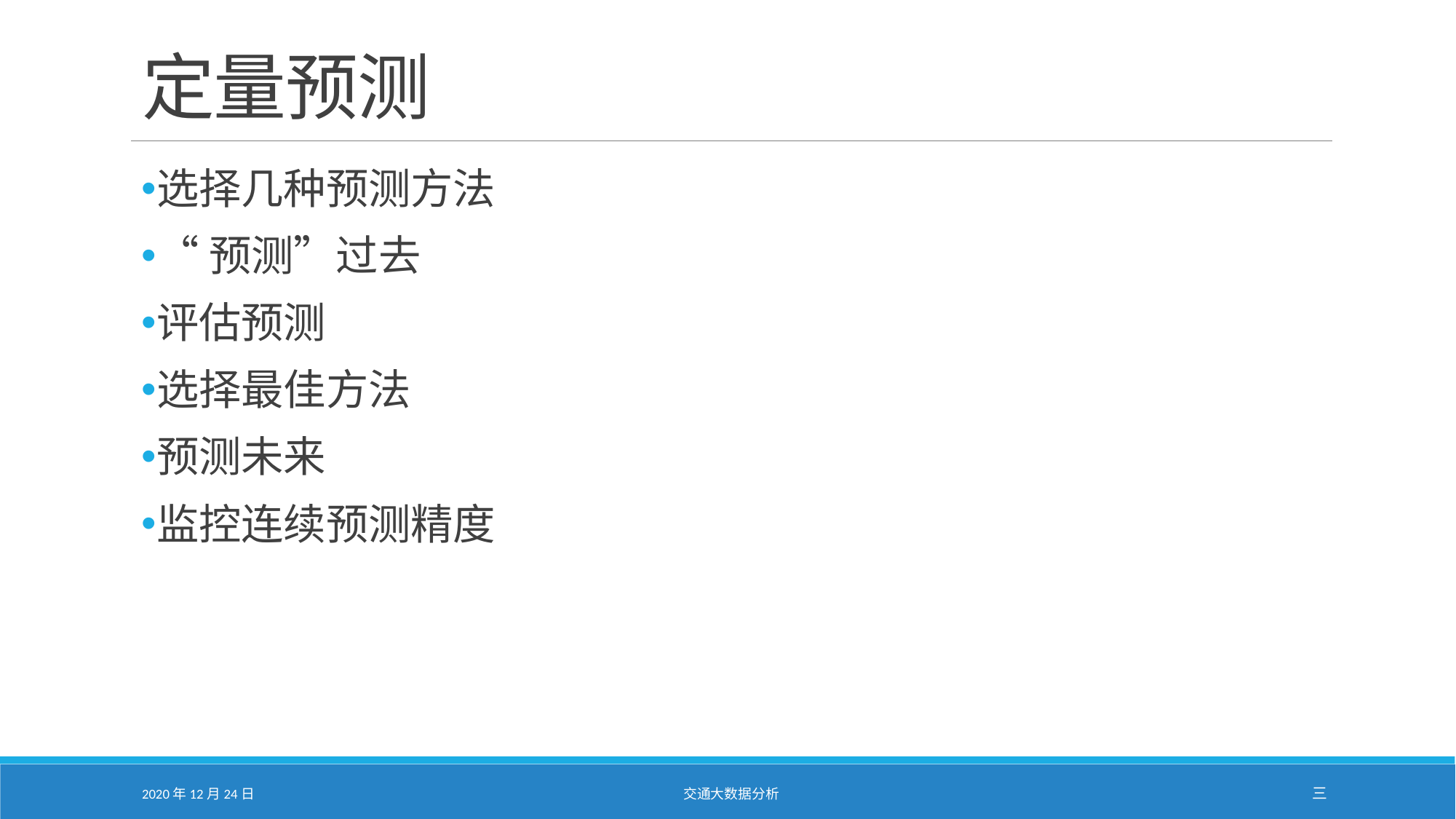

# 定量预测
选择几种预测方法
“预测”过去
评估预测
选择最佳方法
预测未来
监控连续预测精度
2020年12月24日
交通大数据分析
三